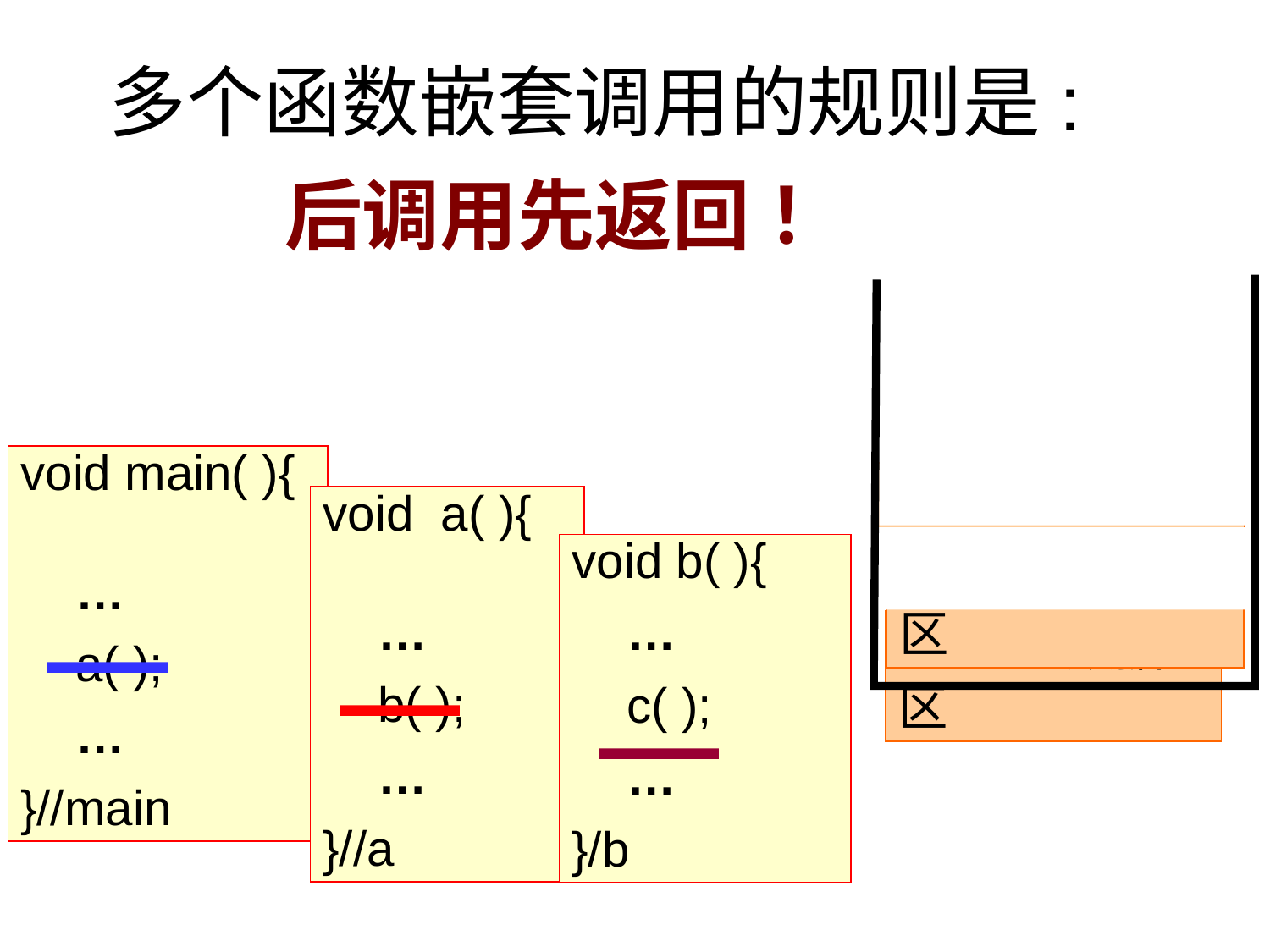

多个函数嵌套调用的规则是:
后调用先返回 ！

void main( ){
    …
    a( );
    …
}//main

函数b的数据区
void  a( ){
    …
    b( );
    …
}//a

void b( ){
    …
    c( );
    …
}/b
函数a的数据区
Main的数据区

void c（）{
    …
}/c